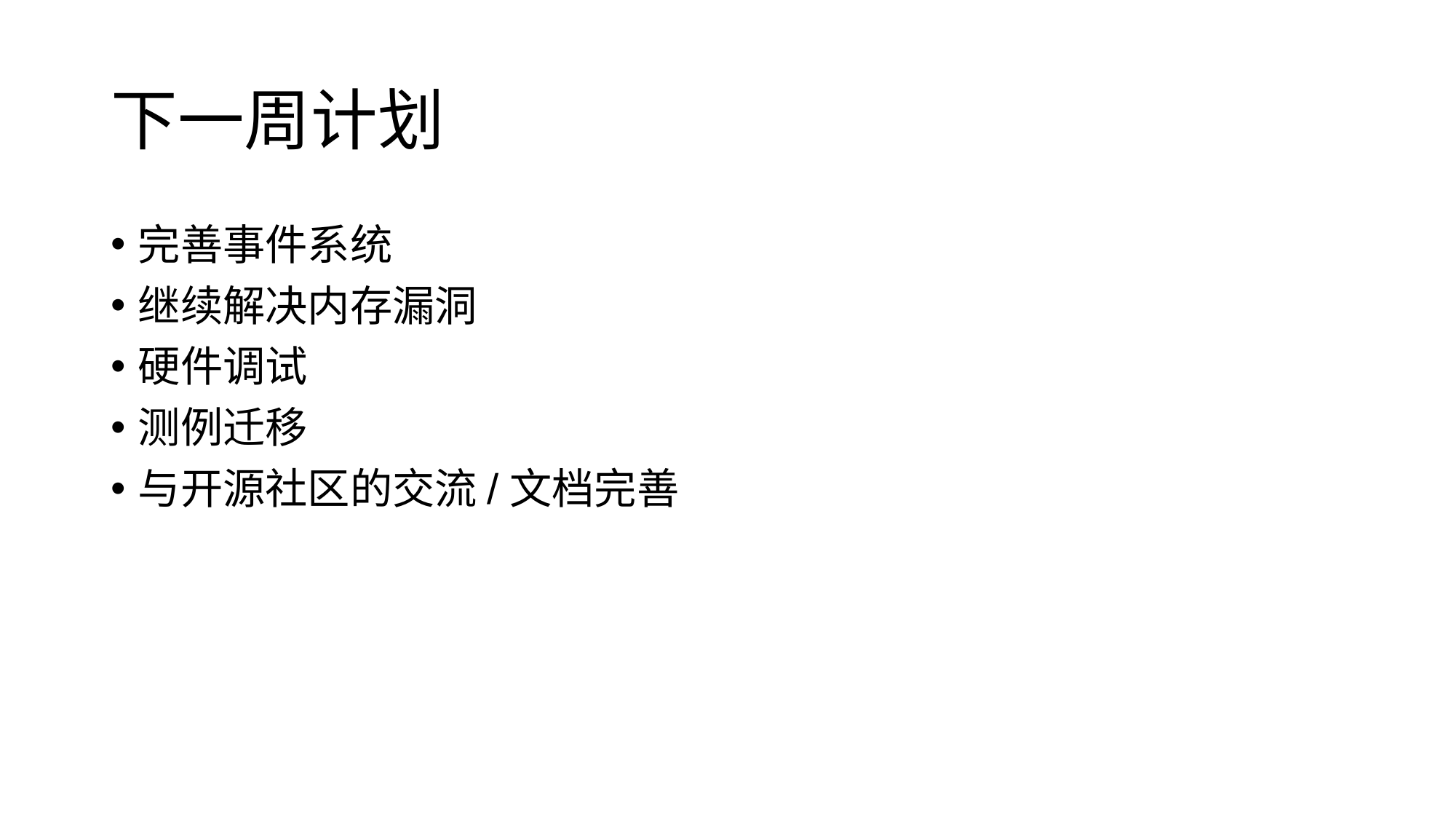

# 下一周计划
完善事件系统
继续解决内存漏洞
硬件调试
测例迁移
与开源社区的交流/文档完善